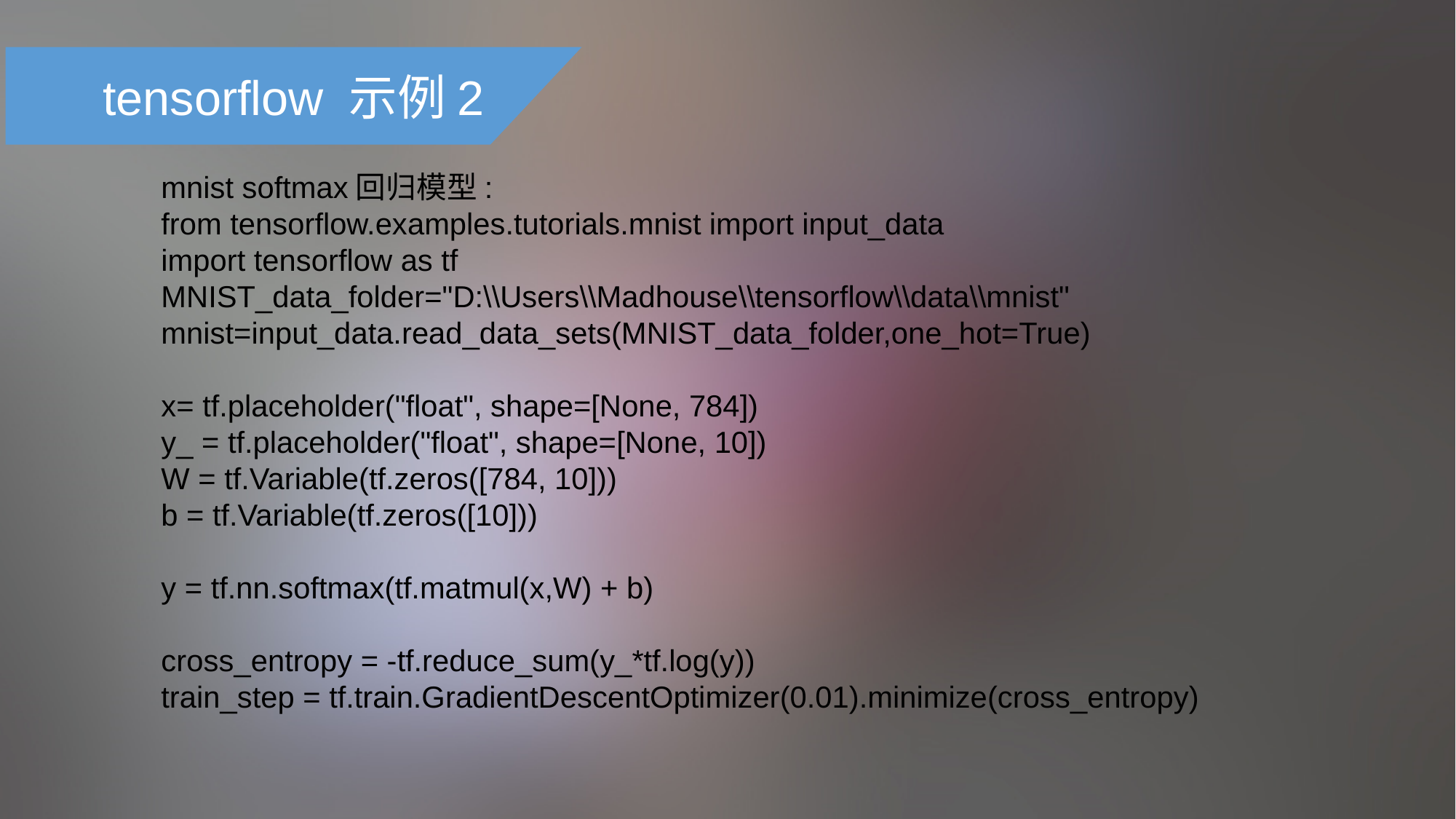

tensorflow 示例2
mnist softmax回归模型:
from tensorflow.examples.tutorials.mnist import input_data
import tensorflow as tf
MNIST_data_folder="D:\\Users\\Madhouse\\tensorflow\\data\\mnist"
mnist=input_data.read_data_sets(MNIST_data_folder,one_hot=True)

x= tf.placeholder("float", shape=[None, 784])
y_ = tf.placeholder("float", shape=[None, 10])
W = tf.Variable(tf.zeros([784, 10]))
b = tf.Variable(tf.zeros([10]))

y = tf.nn.softmax(tf.matmul(x,W) + b)

cross_entropy = -tf.reduce_sum(y_*tf.log(y))
train_step = tf.train.GradientDescentOptimizer(0.01).minimize(cross_entropy)